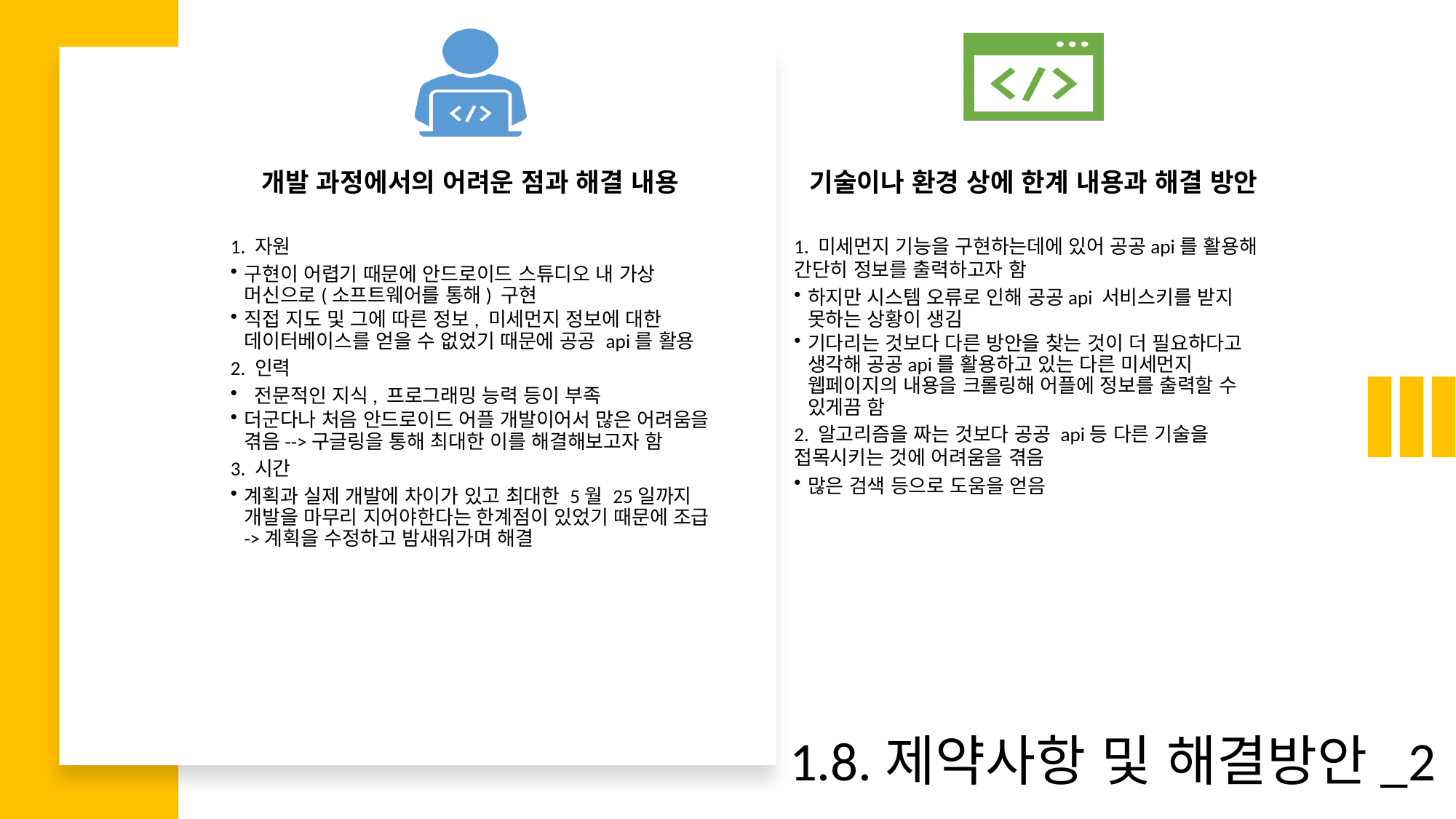

개발 과정에서의 어려운 점과 해결 내용
1. 자원
구현이 어렵기 때문에 안드로이드 스튜디오 내 가상 머신으로(소프트웨어를 통해) 구현
직접 지도 및 그에 따른 정보, 미세먼지 정보에 대한 데이터베이스를 얻을 수 없었기 때문에 공공 api를 활용
2. 인력
 전문적인 지식, 프로그래밍 능력 등이 부족
더군다나 처음 안드로이드 어플 개발이어서 많은 어려움을 겪음-->구글링을 통해 최대한 이를 해결해보고자 함
3. 시간
계획과 실제 개발에 차이가 있고 최대한 5월 25일까지 개발을 마무리 지어야한다는 한계점이 있었기 때문에 조급->계획을 수정하고 밤새워가며 해결
기술이나 환경 상에 한계 내용과 해결 방안
1. 미세먼지 기능을 구현하는데에 있어 공공api를 활용해 간단히 정보를 출력하고자 함
하지만 시스템 오류로 인해 공공api 서비스키를 받지 못하는 상황이 생김
기다리는 것보다 다른 방안을 찾는 것이 더 필요하다고 생각해 공공api를 활용하고 있는 다른 미세먼지 웹페이지의 내용을 크롤링해 어플에 정보를 출력할 수 있게끔 함
2. 알고리즘을 짜는 것보다 공공 api등 다른 기술을 접목시키는 것에 어려움을 겪음
많은 검색 등으로 도움을 얻음

# 1.8.제약사항 및 해결방안_2